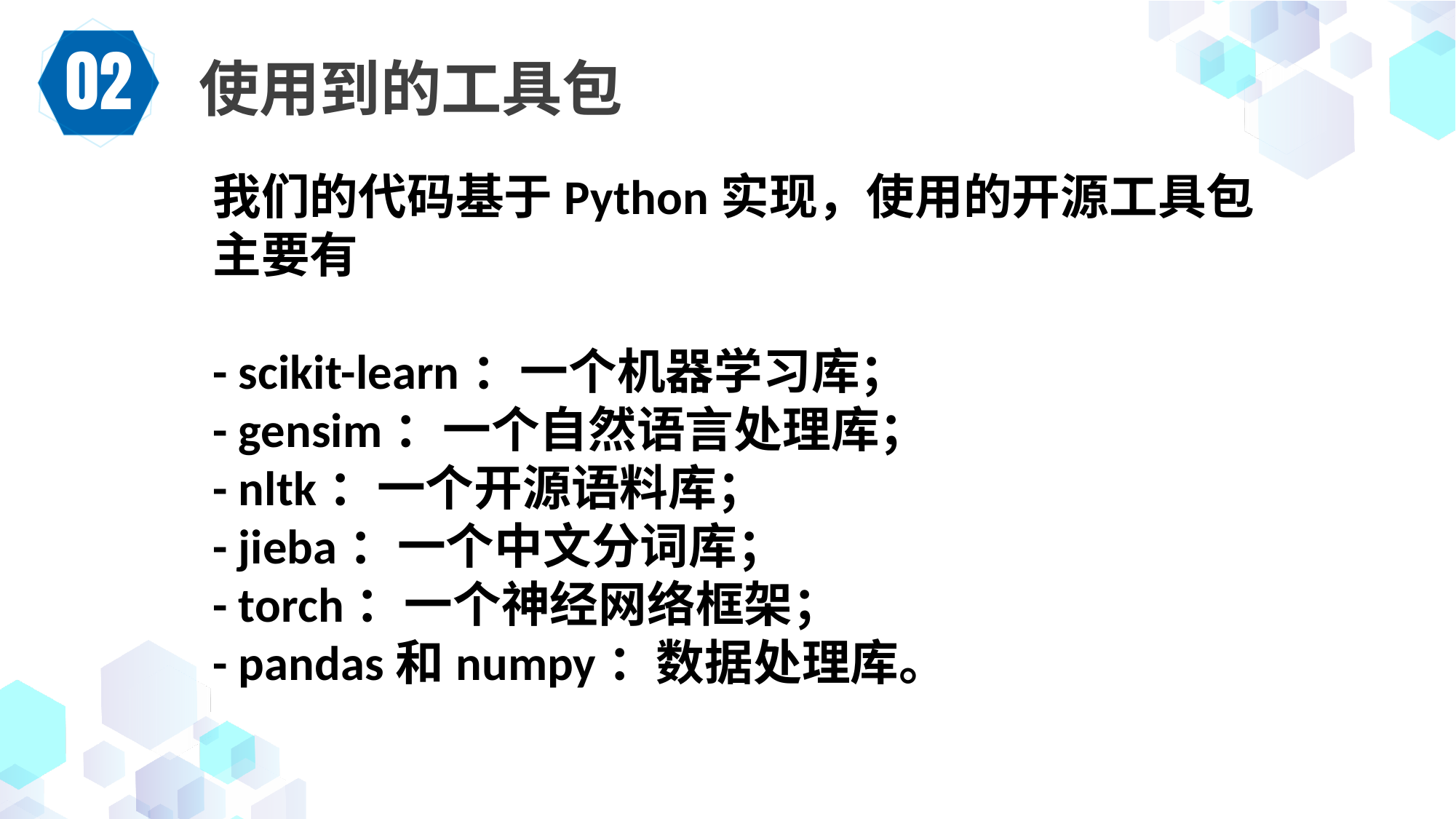

02
使用到的工具包
我们的代码基于Python实现，使用的开源工具包主要有

- scikit-learn：一个机器学习库；
- gensim：一个自然语言处理库；
- nltk：一个开源语料库；
- jieba：一个中文分词库；
- torch：一个神经网络框架；
- pandas和numpy：数据处理库。